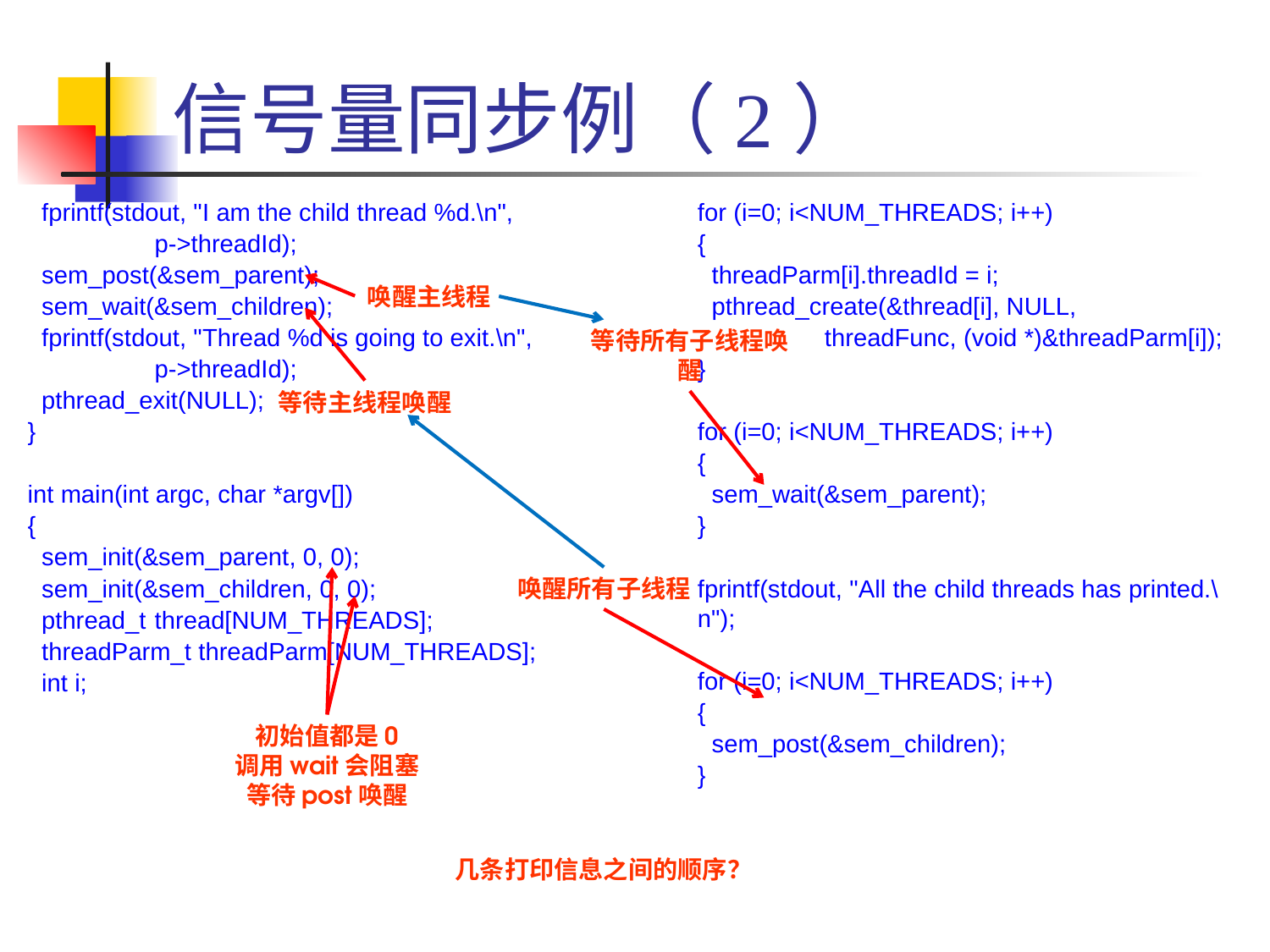

# 信号量同步例（2）
  fprintf(stdout, "I am the child thread %d.\n",
	p->threadId);
  sem_post(&sem_parent);
  sem_wait(&sem_children);
  fprintf(stdout, "Thread %d is going to exit.\n",
	p->threadId);
  pthread_exit(NULL);
}

int main(int argc, char *argv[])
{
  sem_init(&sem_parent, 0, 0);
  sem_init(&sem_children, 0, 0);
  pthread_t	thread[NUM_THREADS];
  threadParm_t threadParm[NUM_THREADS];
  int i;
for (i=0; i<NUM_THREADS; i++)
{
  threadParm[i].threadId = i;
  pthread_create(&thread[i], NULL,
	threadFunc, (void *)&threadParm[i]);
}

for (i=0; i<NUM_THREADS; i++)
{
  sem_wait(&sem_parent);
}

fprintf(stdout, "All the child threads has printed.\n");

for (i=0; i<NUM_THREADS; i++)
{
  sem_post(&sem_children);
}
唤醒主线程
等待所有子线程唤醒
等待主线程唤醒
唤醒所有子线程
初始值都是0
调用wait会阻塞
等待post唤醒
几条打印信息之间的顺序？